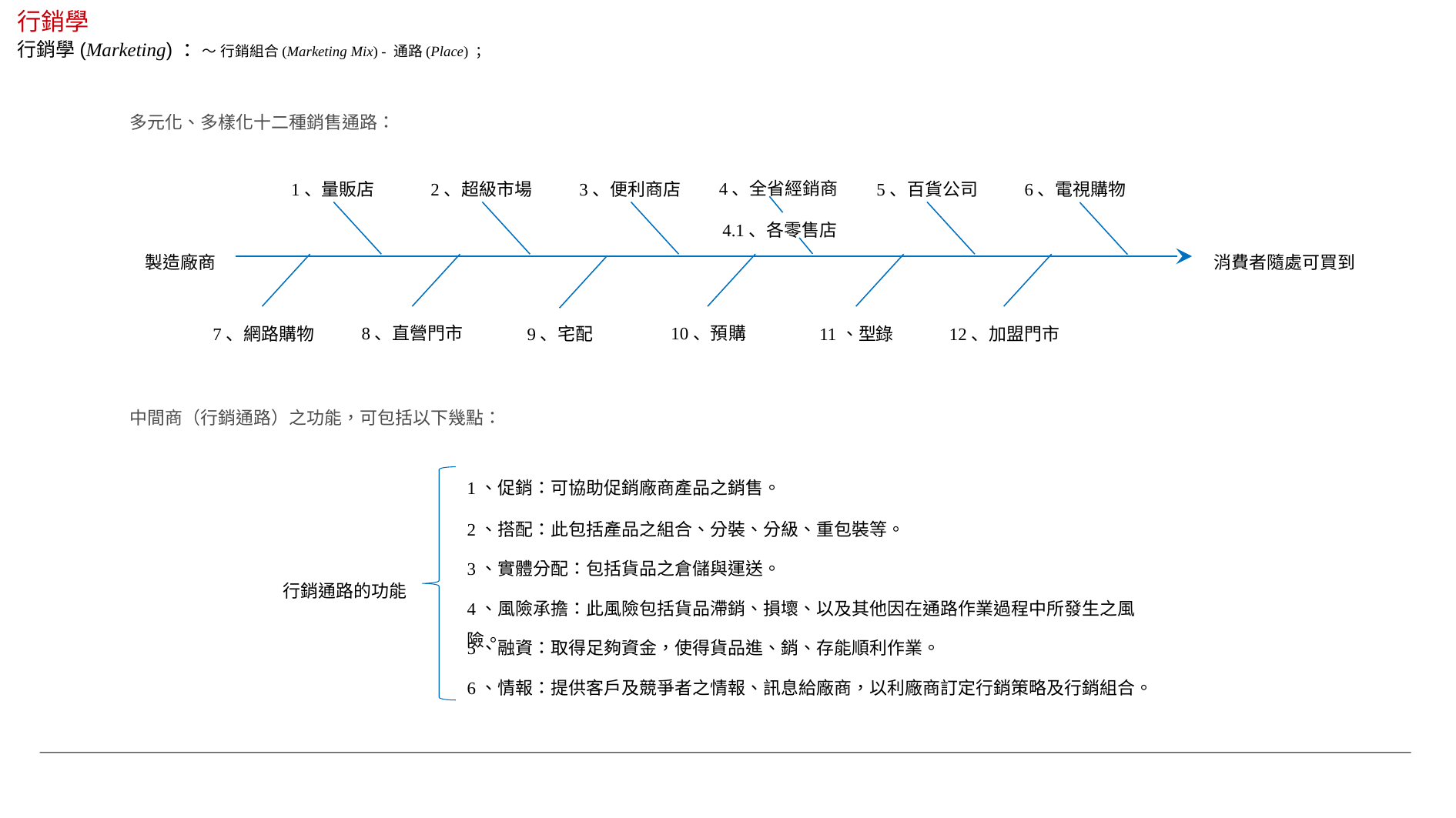

行銷學
行銷學(Marketing) ：～ 行銷組合(Marketing Mix) - 通路(Place) ；
多元化、多樣化十二種銷售通路：
4、全省經銷商
6、電視購物
2、超級市場
3、便利商店
5、百貨公司
1、量販店
4.1、各零售店
製造廠商
消費者隨處可買到
8、直營門市
10、預購
9、宅配
7、網路購物
12、加盟門市
11、型錄
中間商（行銷通路）之功能，可包括以下幾點：
1、促銷：可協助促銷廠商產品之銷售。

2、搭配：此包括產品之組合、分裝、分級、重包裝等。
3、實體分配：包括貨品之倉儲與運送。
行銷通路的功能
4、風險承擔：此風險包括貨品滯銷、損壞、以及其他因在通路作業過程中所發生之風險。
5、融資：取得足夠資金，使得貨品進、銷、存能順利作業。
6、情報：提供客戶及競爭者之情報、訊息給廠商，以利廠商訂定行銷策略及行銷組合。